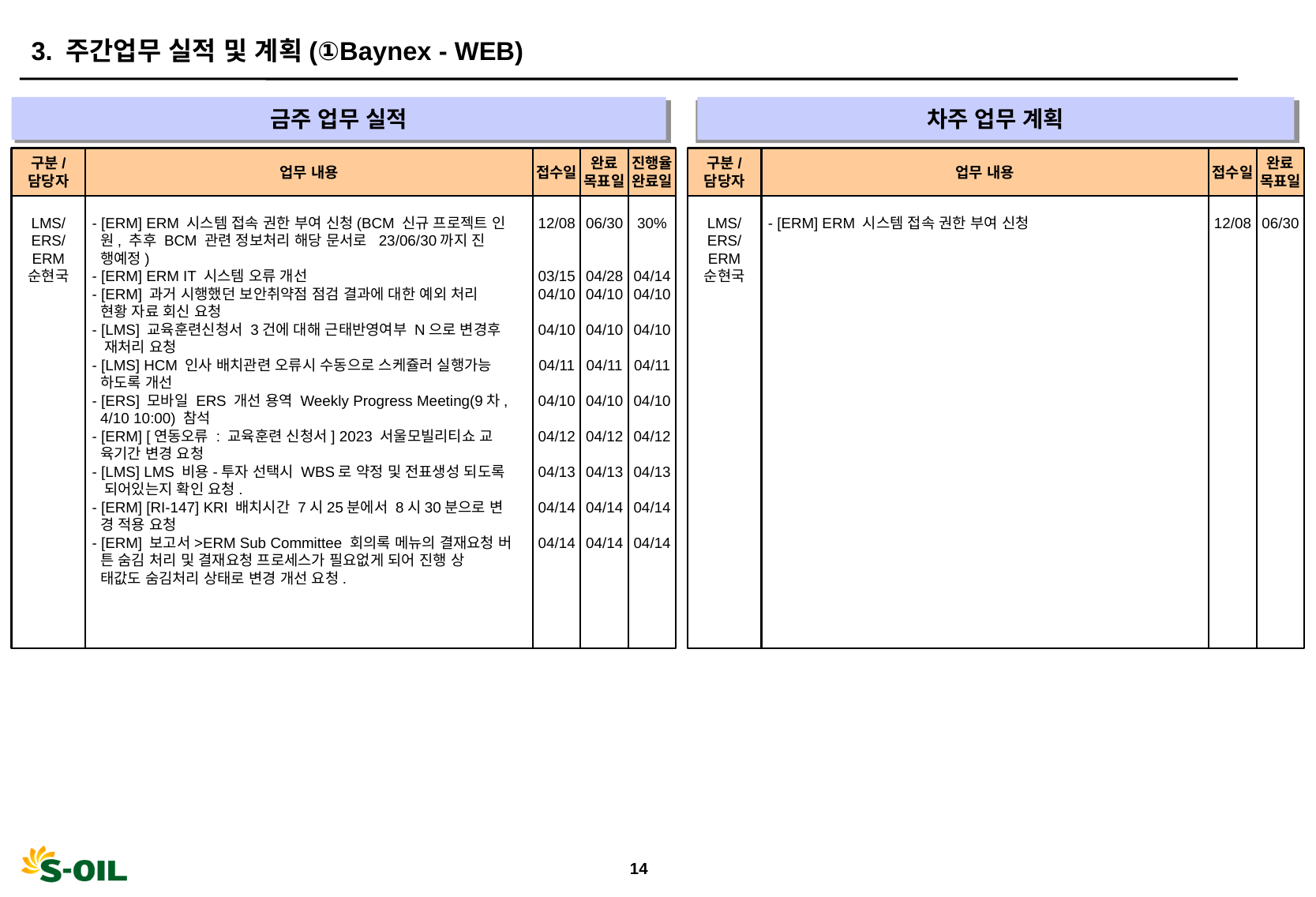

3. 주간업무 실적 및 계획(①Baynex - WEB)
금주 업무 실적
차주 업무 계획
" "
" "
구분/
담당자
업무 내용
접수일
완료
목표일
진행율
완료일
구분/
담당자
업무 내용
접수일
완료
목표일
LMS/
ERS/
ERM
순현국

- [ERM] ERM 시스템 접속 권한 부여 신청(BCM 신규 프로젝트 인
  원, 추후 BCM 관련 정보처리 해당 문서로  23/06/30까지 진
  행예정)
- [ERM] ERM IT 시스템 오류 개선
- [ERM] 과거 시행했던 보안취약점 점검 결과에 대한 예외 처리
  현황 자료 회신 요청
- [LMS] 교육훈련신청서 3건에 대해 근태반영여부 N으로 변경후
   재처리 요청
- [LMS] HCM 인사 배치관련 오류시 수동으로 스케쥴러 실행가능
  하도록 개선
- [ERS] 모바일 ERS 개선 용역 Weekly Progress Meeting(9차,
  4/10 10:00) 참석
- [ERM] [연동오류 : 교육훈련 신청서] 2023 서울모빌리티쇼 교
  육기간 변경 요청
- [LMS] LMS 비용-투자 선택시 WBS로 약정 및 전표생성 되도록
   되어있는지 확인 요청.
- [ERM] [RI-147] KRI 배치시간 7시25분에서 8시30분으로 변
  경 적용 요청
- [ERM] 보고서>ERM Sub Committee 회의록 메뉴의 결재요청 버
  튼 숨김 처리 및 결재요청 프로세스가 필요없게 되어 진행 상
  태값도 숨김처리 상태로 변경 개선 요청.
12/08
03/15
04/10
04/10
04/11
04/10
04/12
04/13
04/14
04/14
06/30
04/28
04/10
04/10
04/11
04/10
04/12
04/13
04/14
04/14
30%
04/14
04/10
04/10
04/11
04/10
04/12
04/13
04/14
04/14
LMS/
ERS/
ERM
순현국

- [ERM] ERM 시스템 접속 권한 부여 신청
12/08
06/30